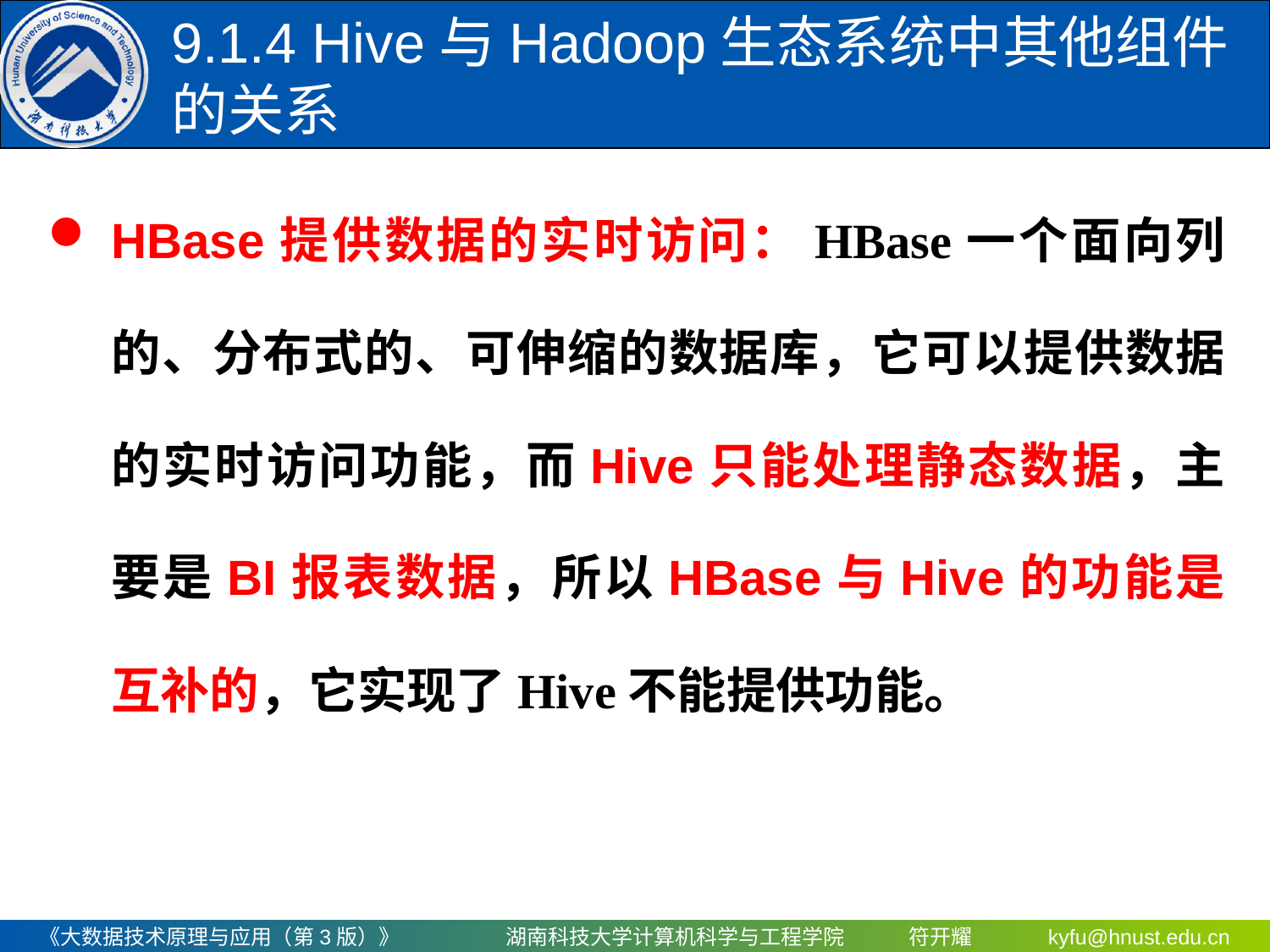

9.1.4 Hive与Hadoop生态系统中其他组件的关系
HBase提供数据的实时访问：HBase一个面向列的、分布式的、可伸缩的数据库，它可以提供数据的实时访问功能，而Hive只能处理静态数据，主要是BI报表数据，所以HBase与Hive的功能是互补的，它实现了Hive不能提供功能。